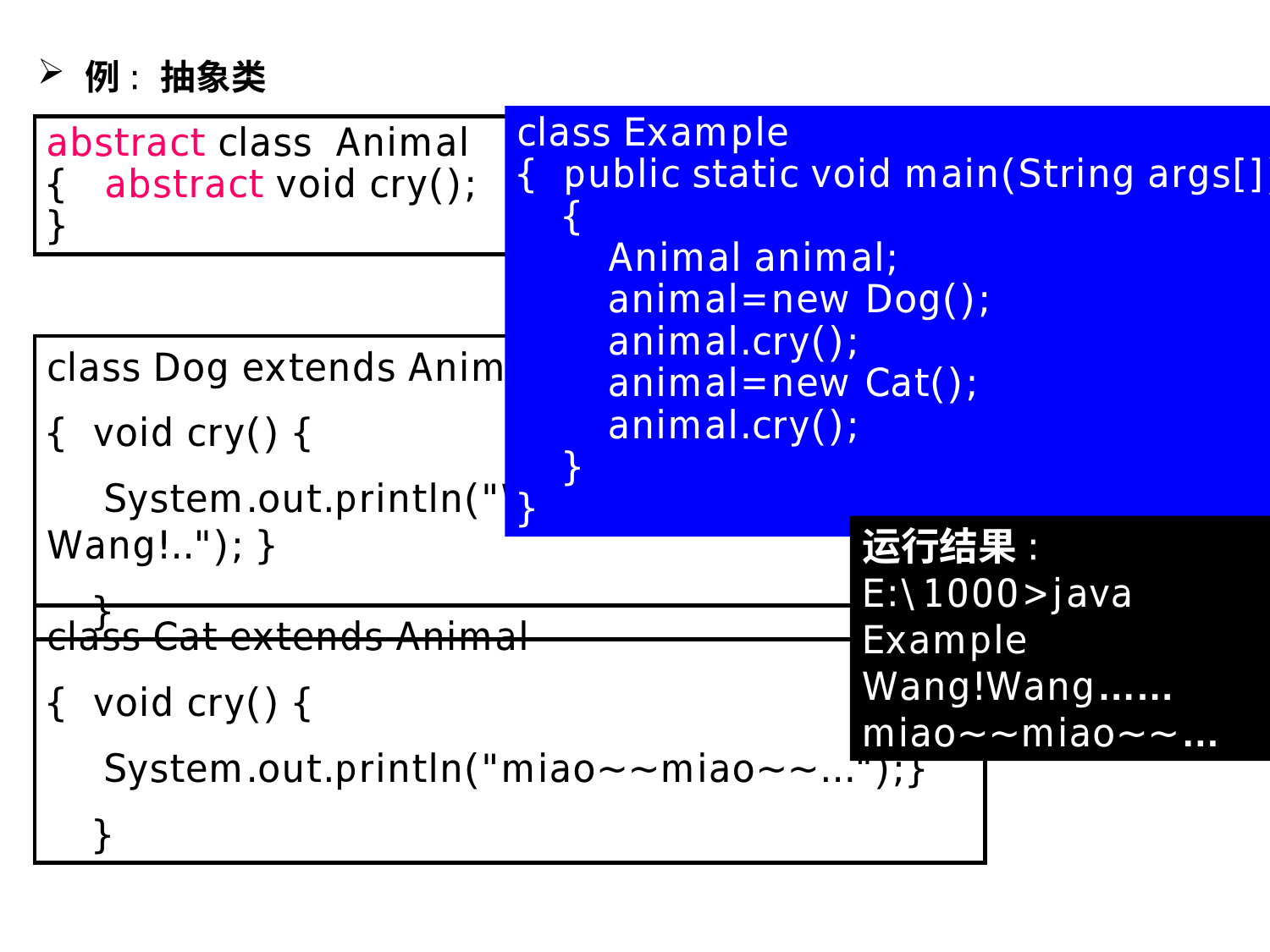

例: 抽象类
class Example
{  public static void main(String args[])
    {
        Animal animal;
        animal=new Dog();
        animal.cry();
        animal=new Cat();
        animal.cry();
    }
}
abstract class  Animal
{   abstract void cry();
}
class Dog extends Animal
{  void cry() {
     System.out.println("Wang!Wang!.."); }
    }
运行结果:
E:\1000>java Example
Wang!Wang……
miao~~miao~~…
class Cat extends Animal
{  void cry() {
     System.out.println("miao~~miao~~...");}
    }